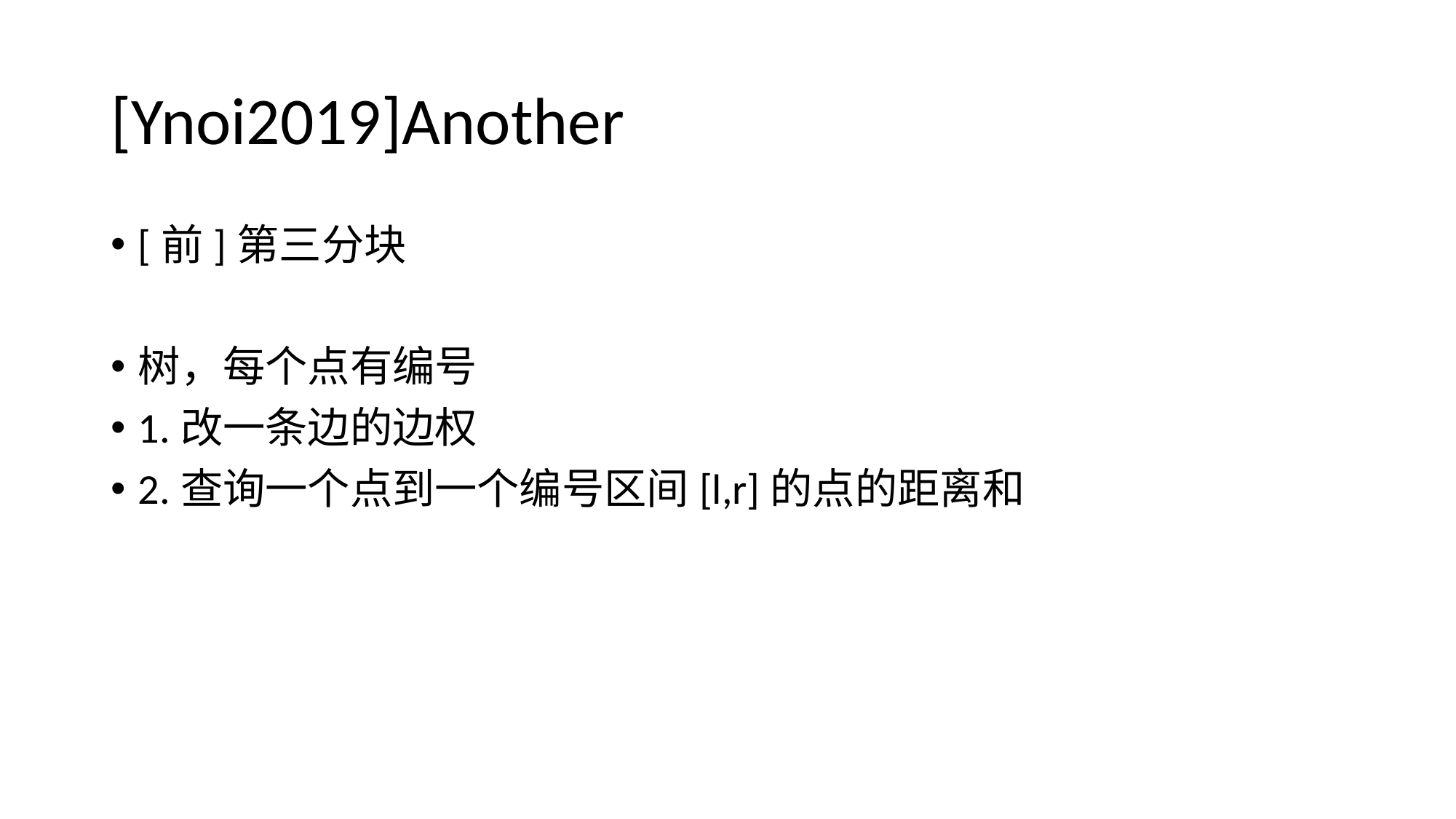

# [Ynoi2019]Another
[前]第三分块

树，每个点有编号
1.改一条边的边权
2.查询一个点到一个编号区间[l,r]的点的距离和